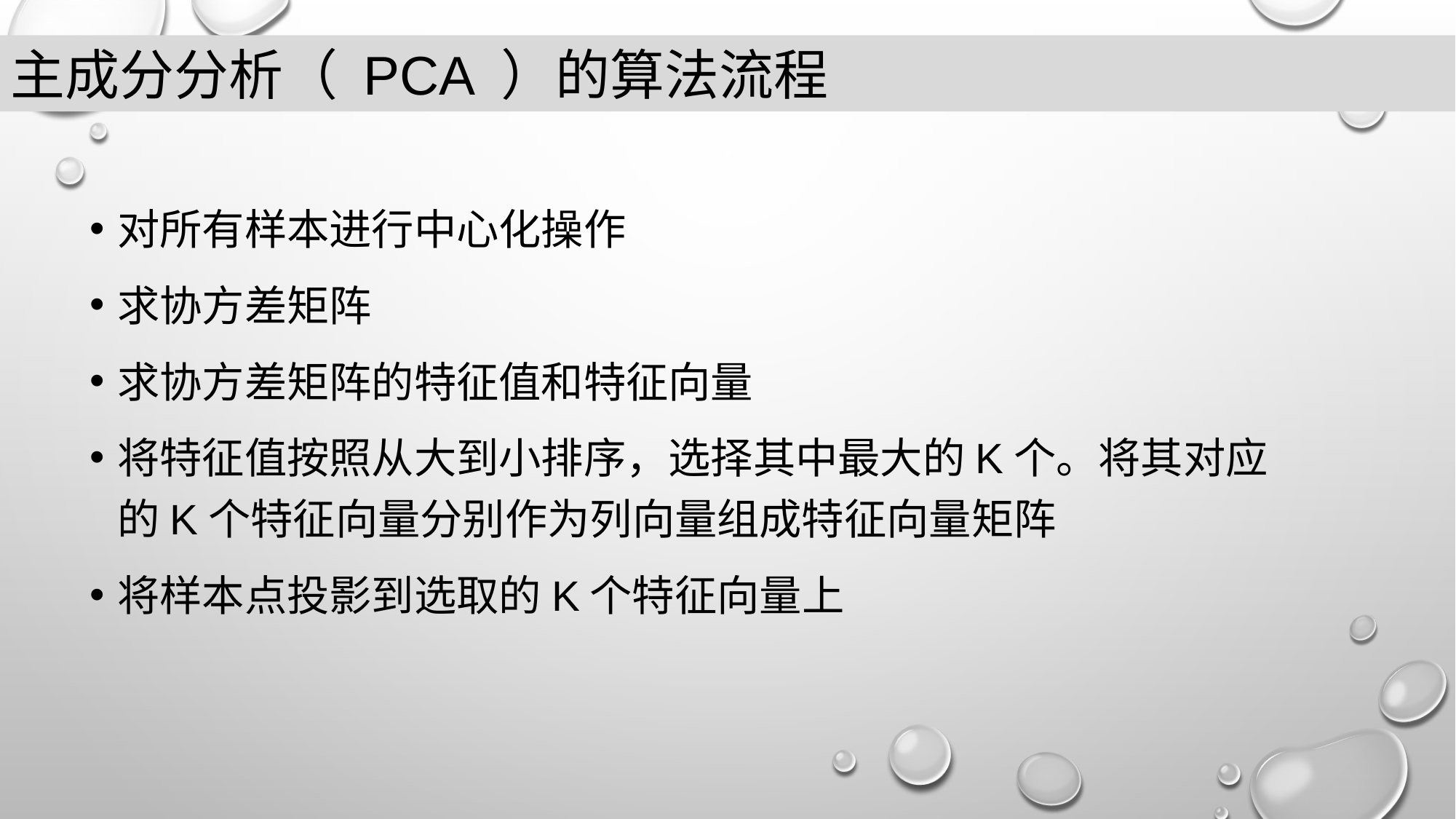

主成分分析（ PCA ）的算法流程
对所有样本进行中心化操作
求协方差矩阵
求协方差矩阵的特征值和特征向量
将特征值按照从大到小排序，选择其中最大的k个。将其对应的k个特征向量分别作为列向量组成特征向量矩阵
将样本点投影到选取的k个特征向量上